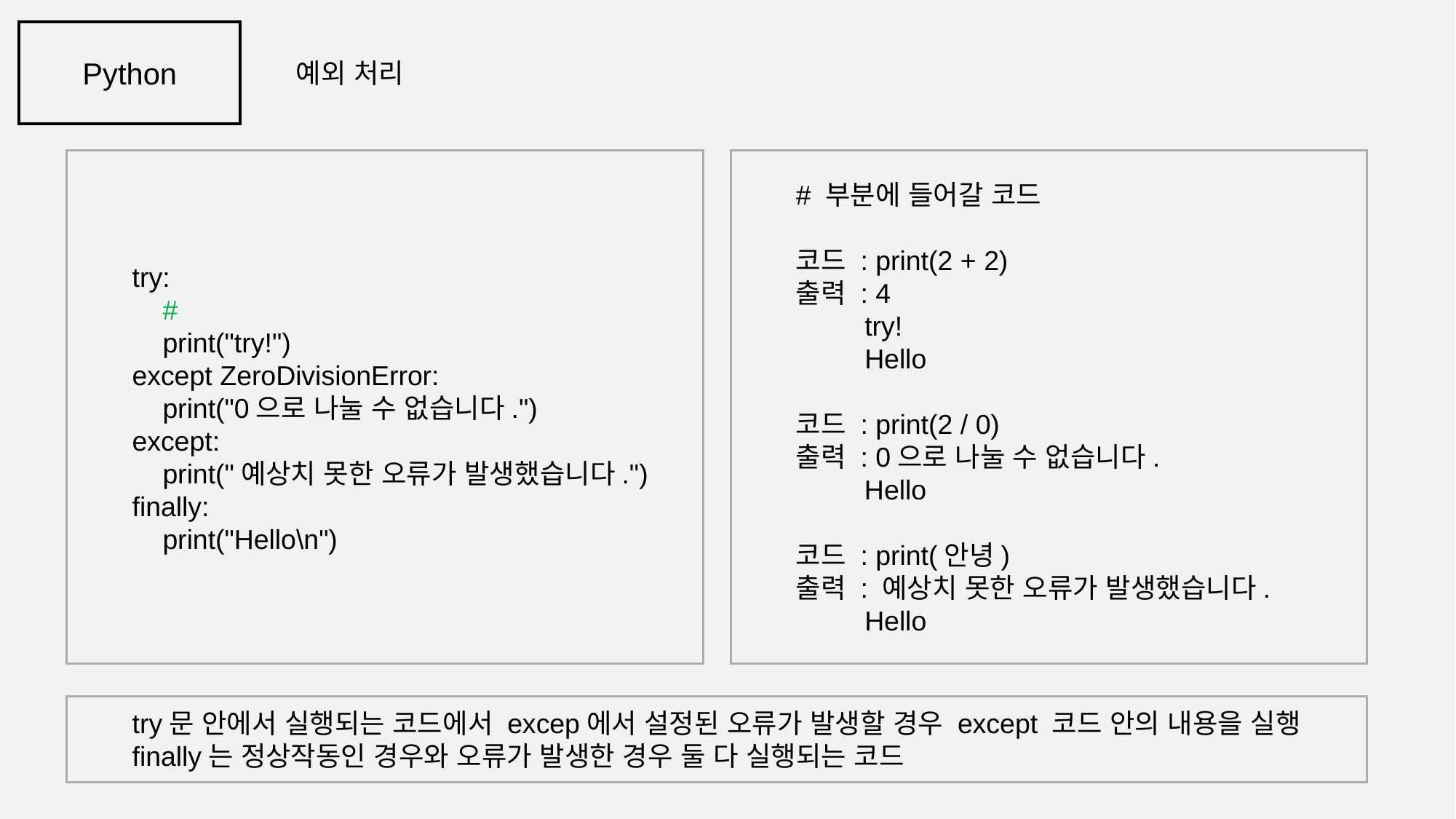

Python
예외 처리
try:
    #
    print("try!")
except ZeroDivisionError:
    print("0으로 나눌 수 없습니다.")
except:
    print("예상치 못한 오류가 발생했습니다.")
finally:
    print("Hello\n")
# 부분에 들어갈 코드

코드 : print(2 + 2)
출력 : 4
         try!
         Hello

코드 : print(2 / 0)
출력 : 0으로 나눌 수 없습니다.
         Hello

코드 : print(안녕)
출력 : 예상치 못한 오류가 발생했습니다.
         Hello
   '"
try문 안에서 실행되는 코드에서 excep에서 설정된 오류가 발생할 경우 except 코드 안의 내용을 실행
finally는 정상작동인 경우와 오류가 발생한 경우 둘 다 실행되는 코드